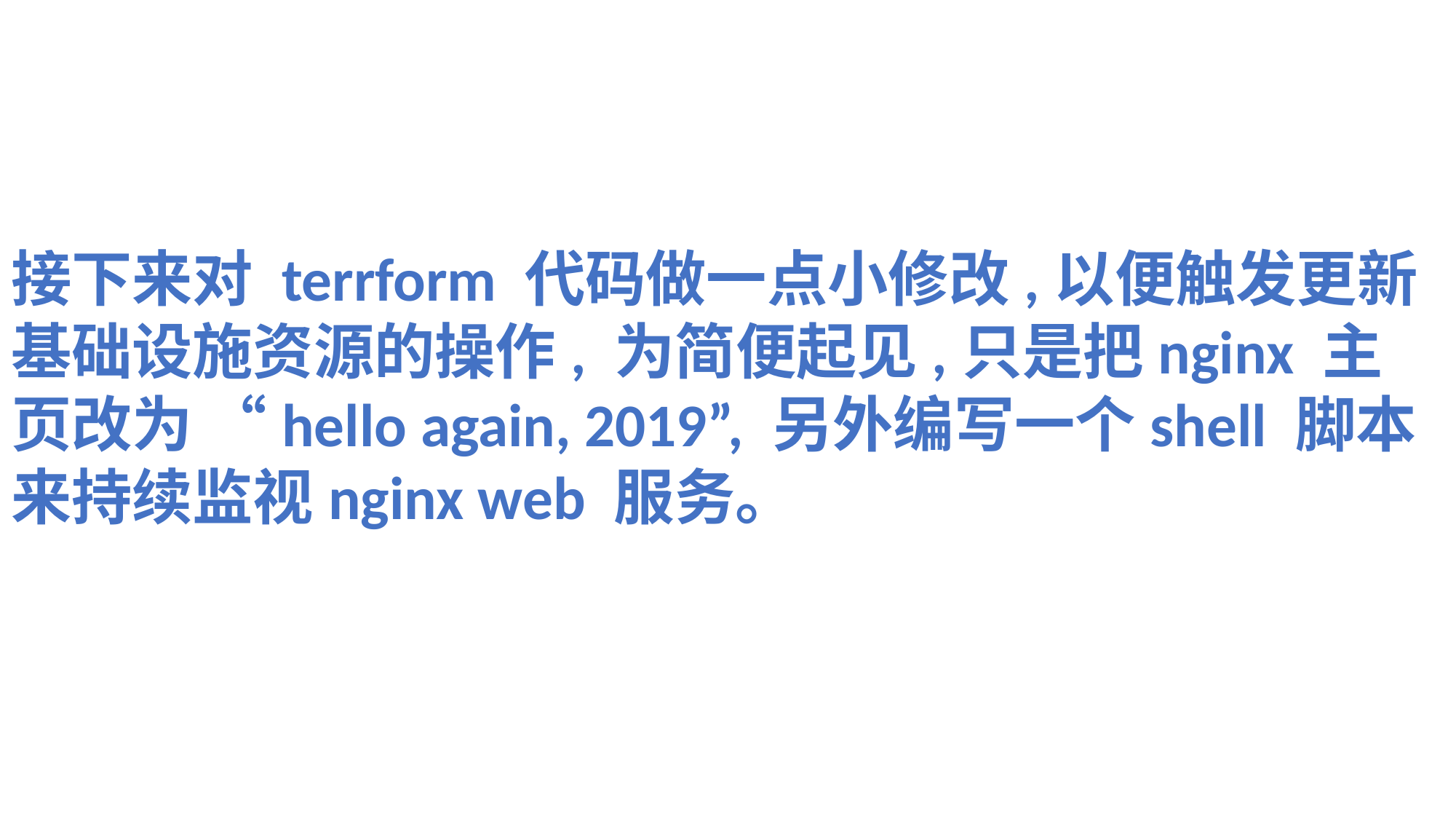

接下来对 terrform 代码做一点小修改,以便触发更新基础设施资源的操作, 为简便起见,只是把nginx 主页改为 “hello again, 2019”, 另外编写一个shell 脚本来持续监视nginx web 服务。